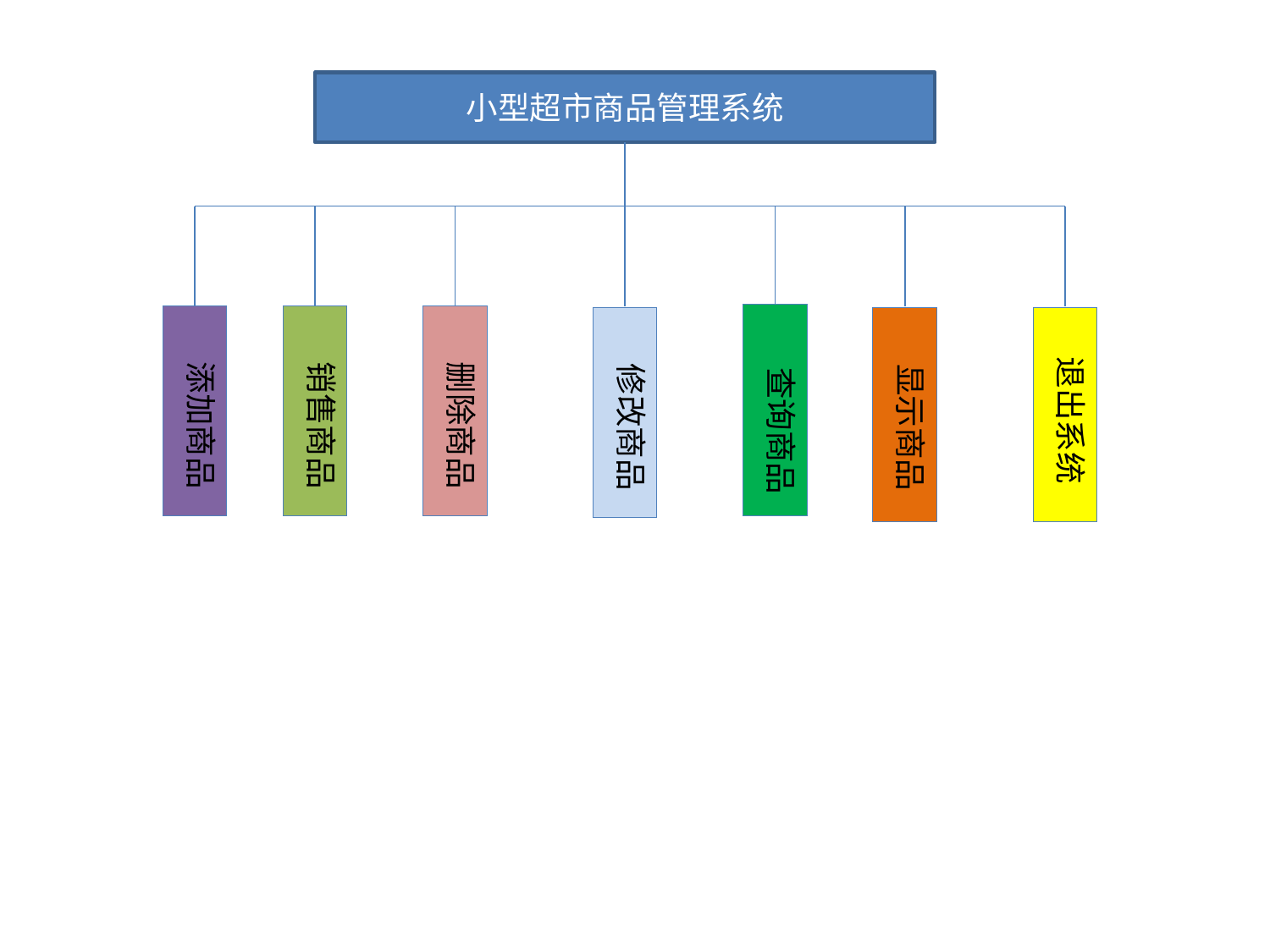

小型超市商品管理系统
      查询商品
     添加商品
     销售商品
     删除商品
     修改商品
     显示商品
    退出系统